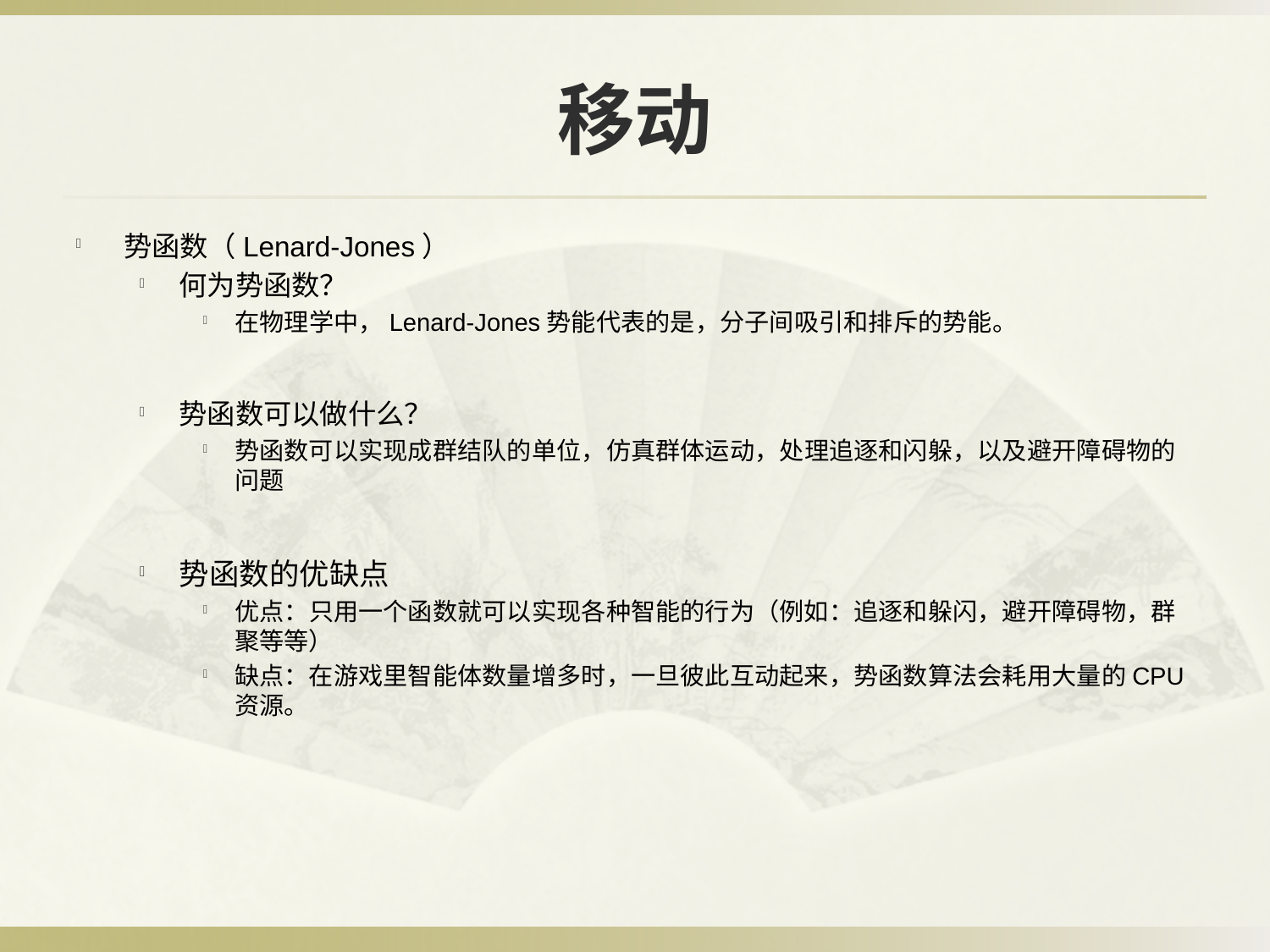

# 移动
势函数（Lenard-Jones）
何为势函数？
在物理学中，Lenard-Jones势能代表的是，分子间吸引和排斥的势能。

势函数可以做什么？
势函数可以实现成群结队的单位，仿真群体运动，处理追逐和闪躲，以及避开障碍物的问题

势函数的优缺点
优点：只用一个函数就可以实现各种智能的行为（例如：追逐和躲闪，避开障碍物，群聚等等）
缺点：在游戏里智能体数量增多时，一旦彼此互动起来，势函数算法会耗用大量的CPU资源。